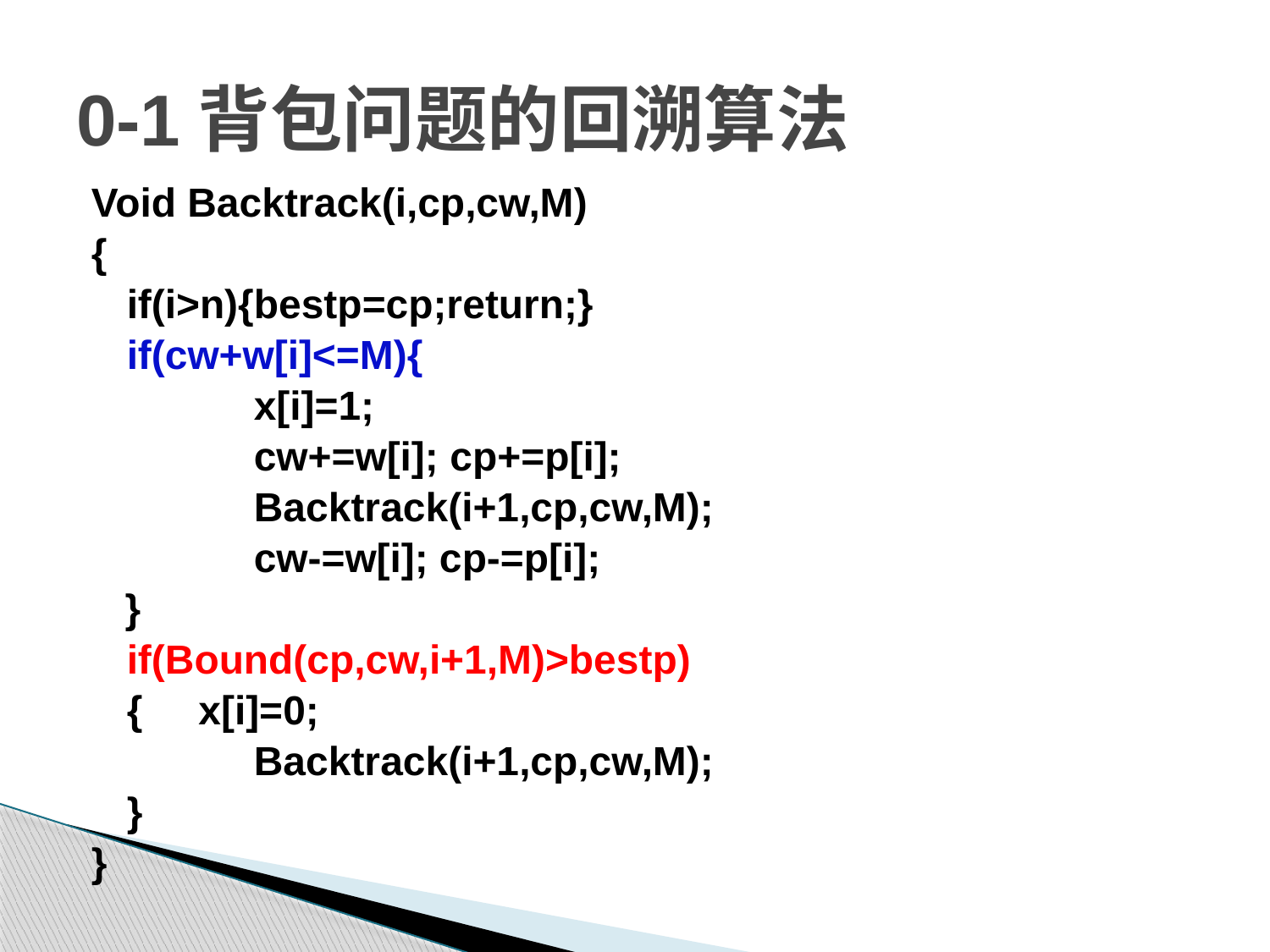

# 0-1背包问题的回溯算法
Void Backtrack(i,cp,cw,M)
{
	if(i>n){bestp=cp;return;}
	if(cw+w[i]<=M){
		x[i]=1;
		cw+=w[i]; cp+=p[i];
		Backtrack(i+1,cp,cw,M);
		cw-=w[i]; cp-=p[i];
   }
	if(Bound(cp,cw,i+1,M)>bestp)
	{     x[i]=0;
		Backtrack(i+1,cp,cw,M);
	}
}